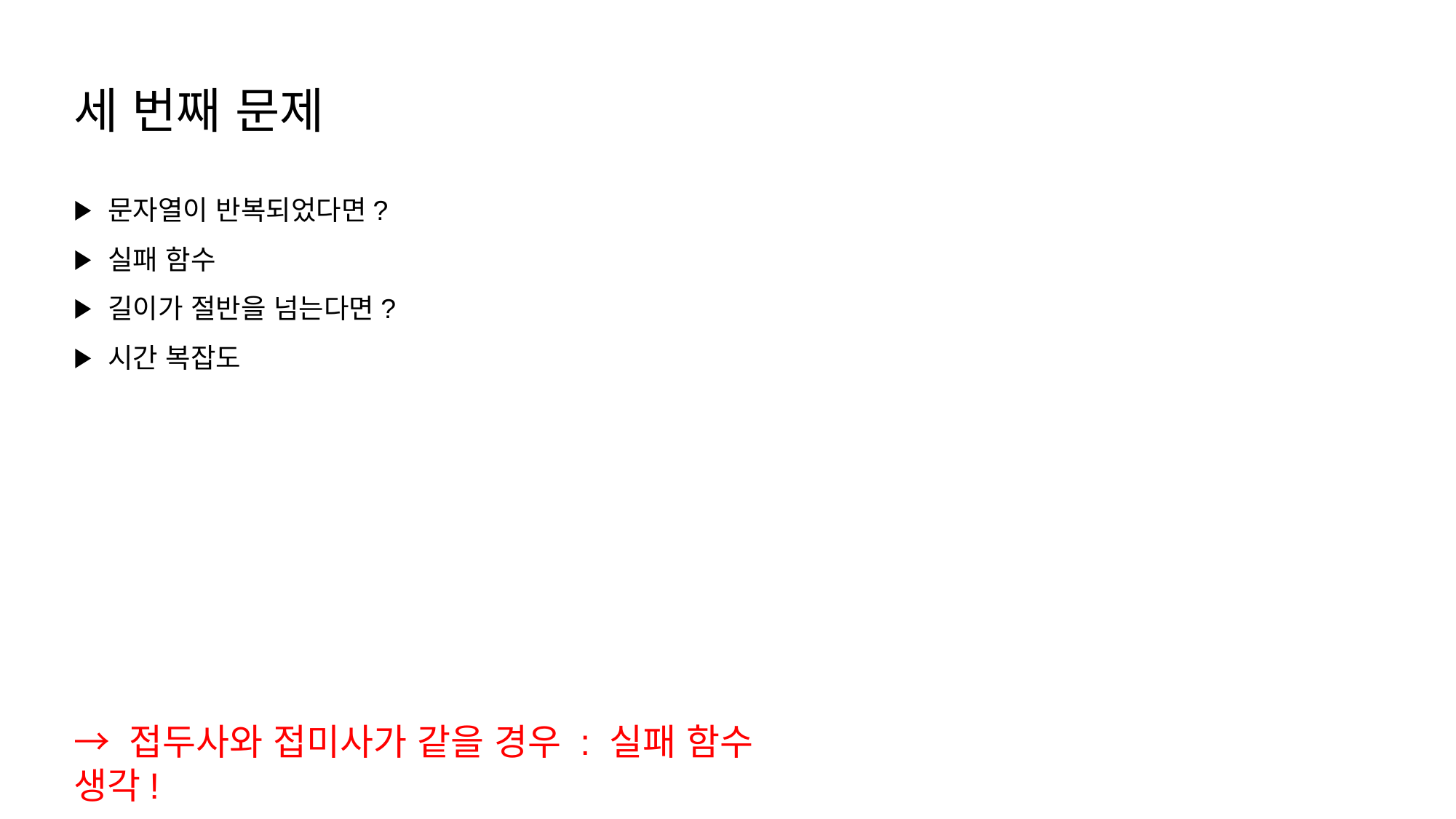

세 번째 문제
문자열이 반복되었다면?
실패 함수
길이가 절반을 넘는다면?
시간 복잡도
→ 접두사와 접미사가 같을 경우 : 실패 함수 생각!